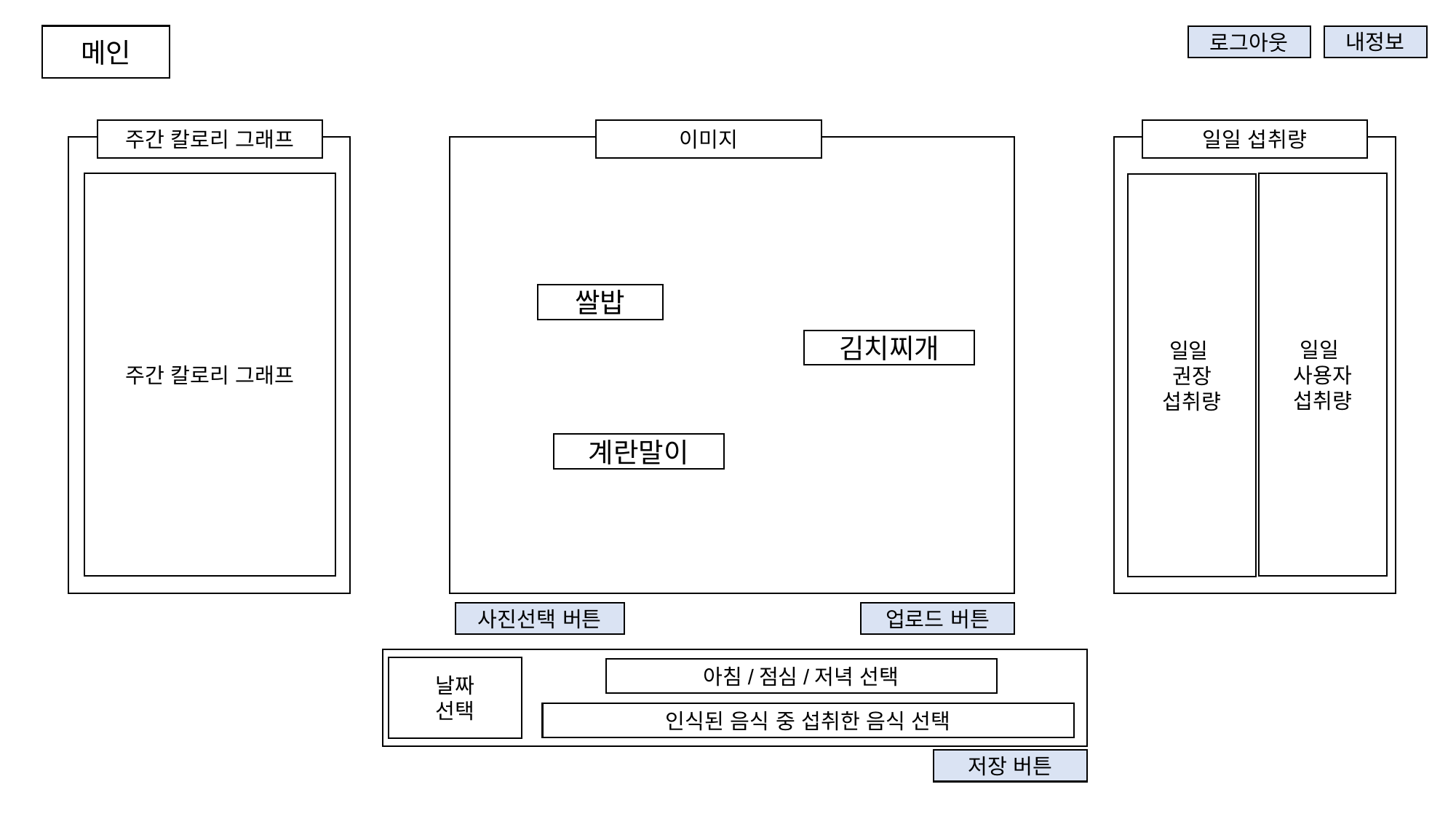

메인
내정보
로그아웃
일일 섭취량

일일
사용자
섭취량
일일
권장
섭취량
이미지

쌀밥
김치찌개
계란말이
주간 칼로리 그래프

주간 칼로리 그래프
사진선택 버튼
업로드 버튼

날짜
선택
아침/점심/저녁 선택
인식된 음식 중 섭취한 음식 선택
저장 버튼